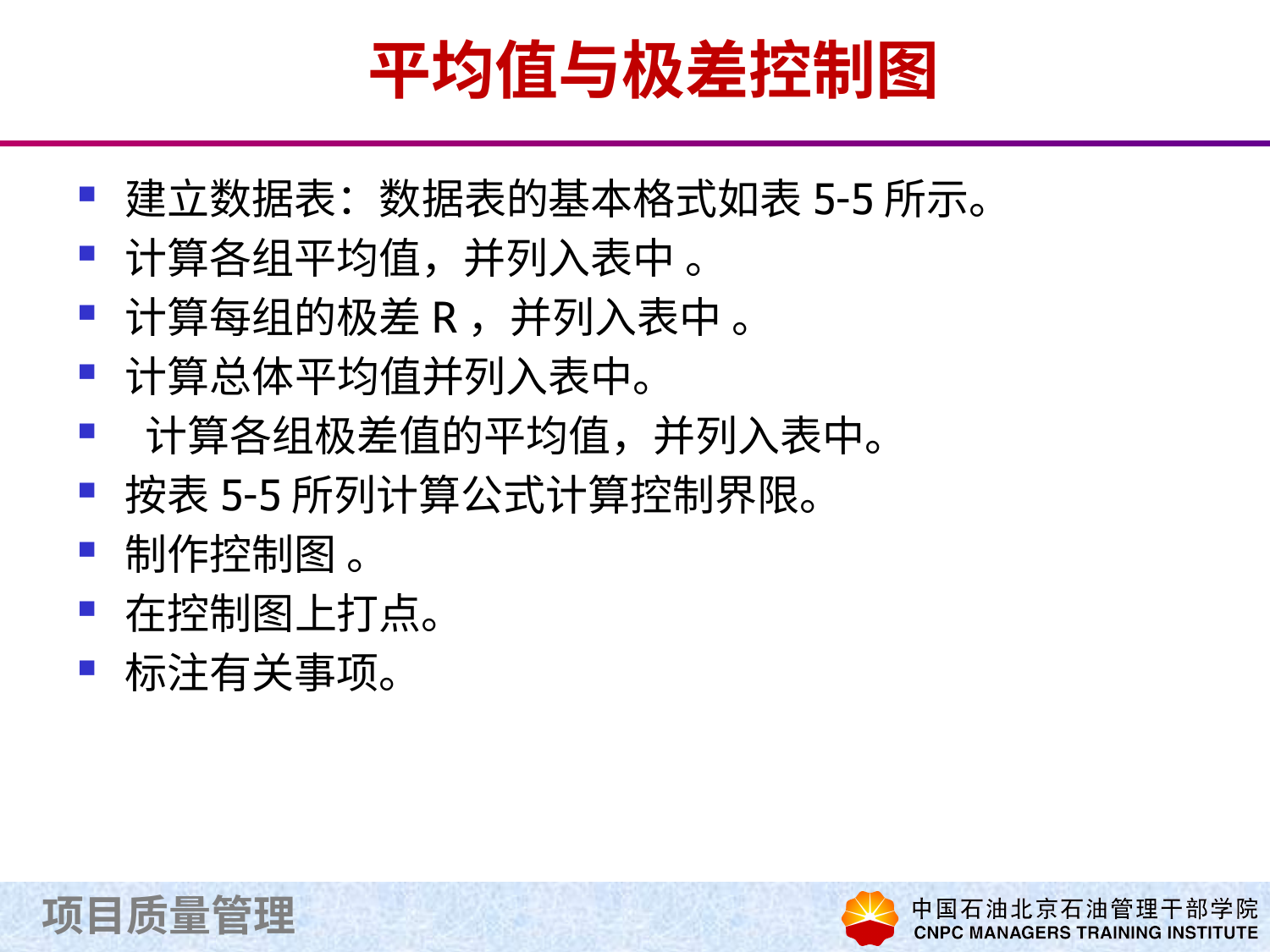

# 平均值与极差控制图
建立数据表：数据表的基本格式如表5-5所示。
计算各组平均值，并列入表中 。
计算每组的极差R，并列入表中 。
计算总体平均值并列入表中。
 计算各组极差值的平均值，并列入表中。
按表5-5所列计算公式计算控制界限。
制作控制图 。
在控制图上打点。
标注有关事项。